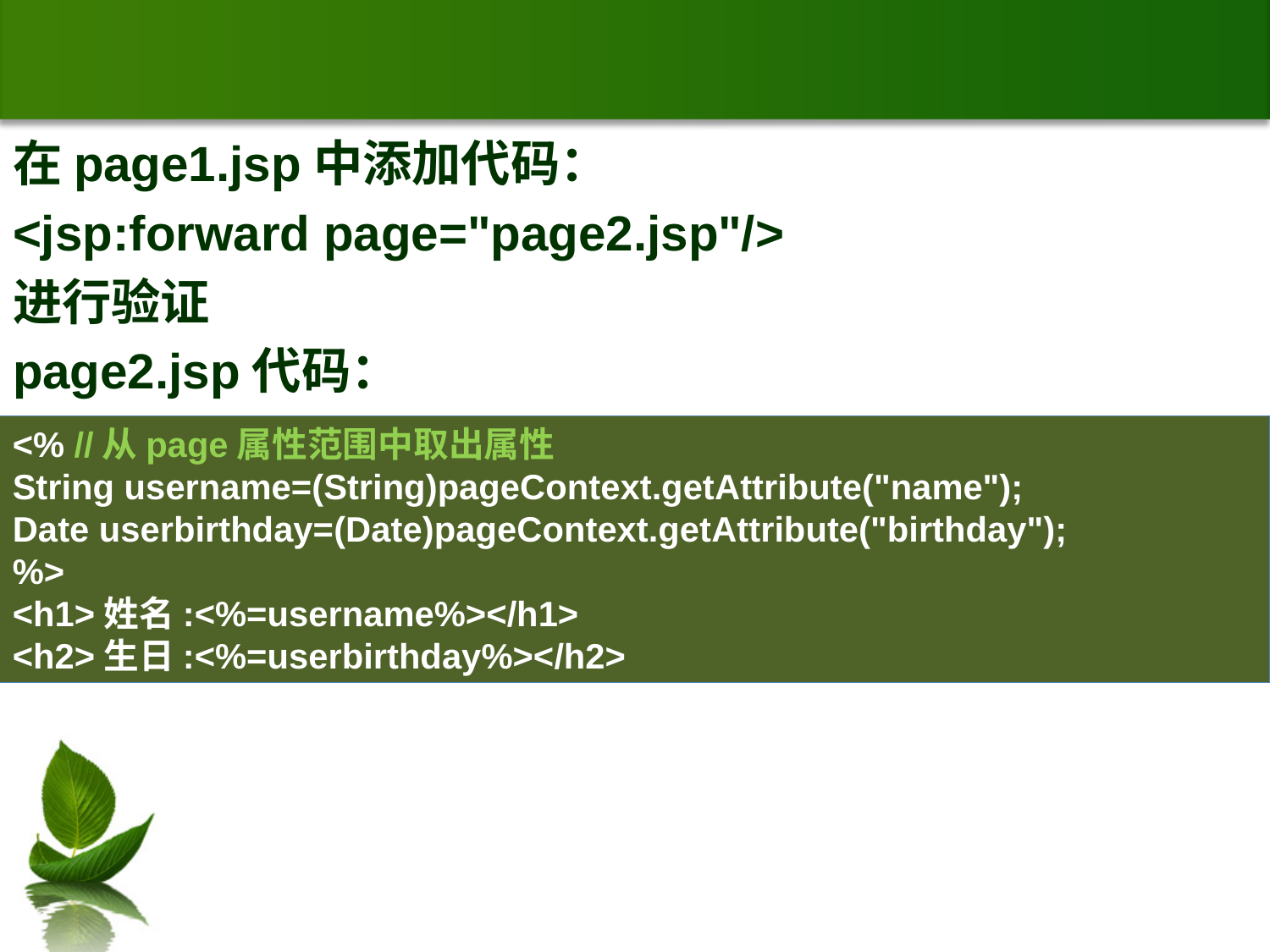

#
在page1.jsp中添加代码：
<jsp:forward page="page2.jsp"/>
进行验证
page2.jsp代码：
<% //从page属性范围中取出属性
String username=(String)pageContext.getAttribute("name");
Date userbirthday=(Date)pageContext.getAttribute("birthday");
%>
<h1>姓名:<%=username%></h1>
<h2>生日:<%=userbirthday%></h2>